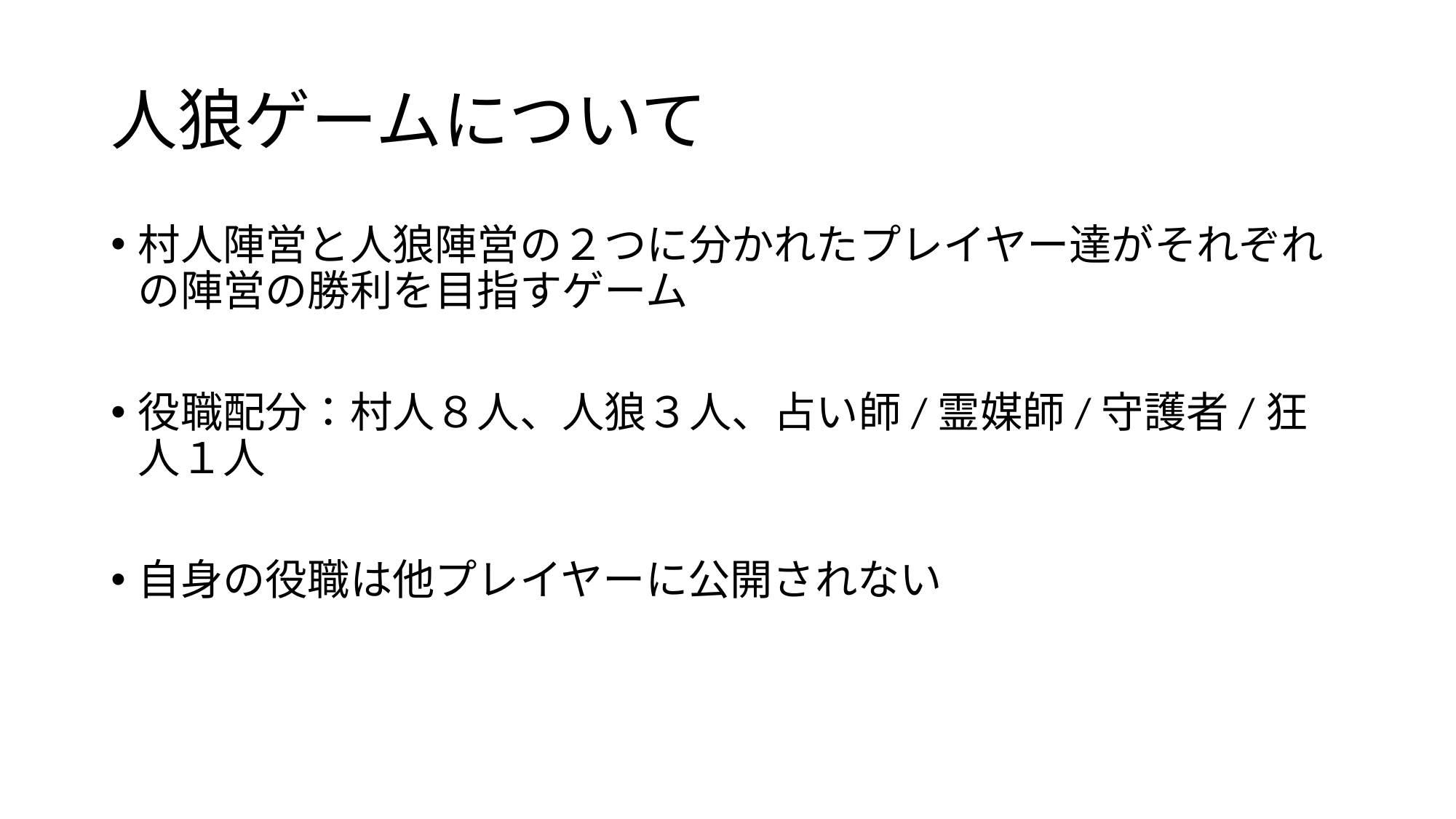

# 人狼ゲームについて
村人陣営と人狼陣営の２つに分かれたプレイヤー達がそれぞれの陣営の勝利を目指すゲーム

役職配分：村人８人、人狼３人、占い師/霊媒師/守護者/狂人１人

自身の役職は他プレイヤーに公開されない